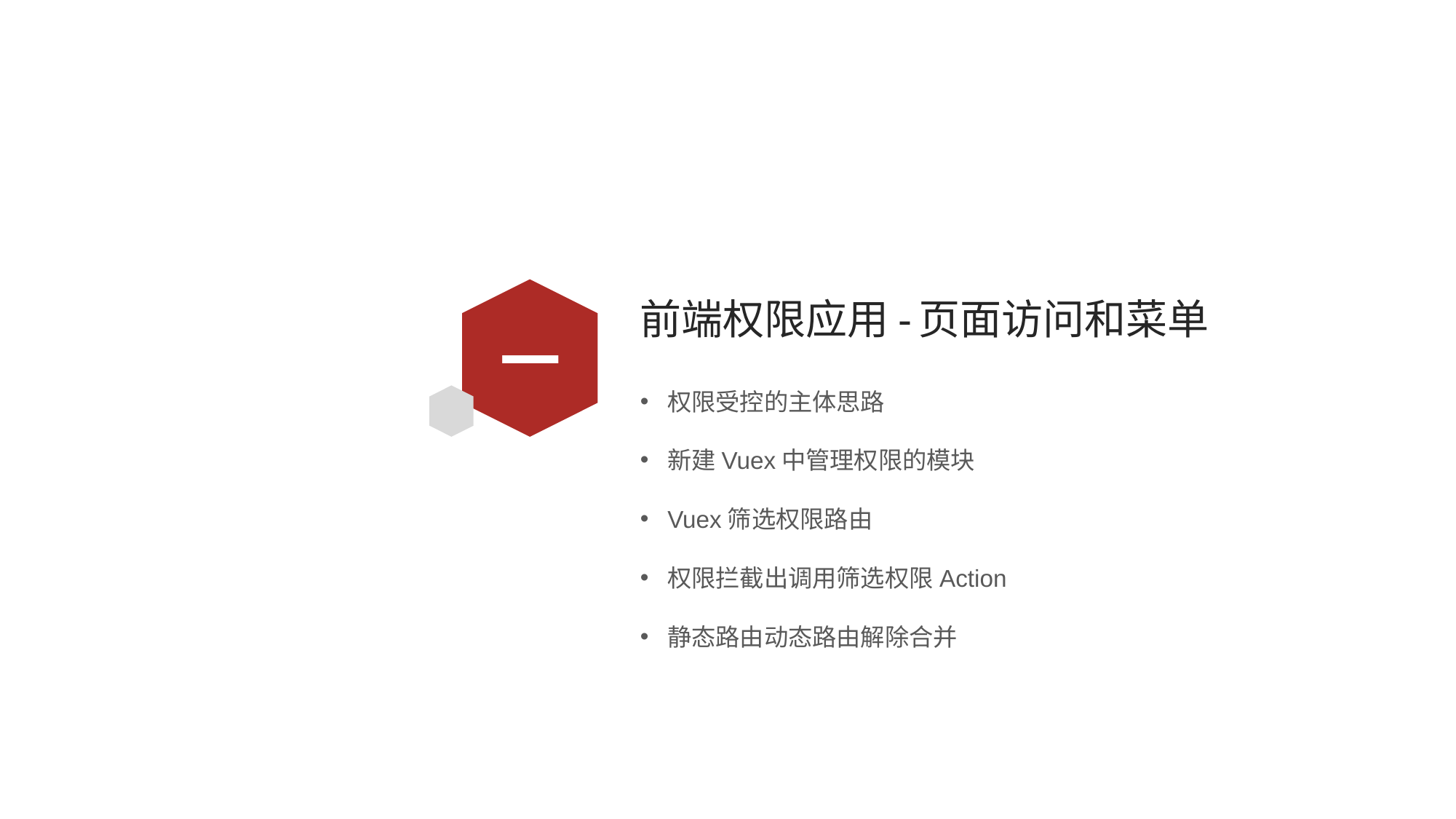

# 前端权限应用-页面访问和菜单
一
权限受控的主体思路
新建Vuex中管理权限的模块
Vuex筛选权限路由
权限拦截出调用筛选权限Action
静态路由动态路由解除合并